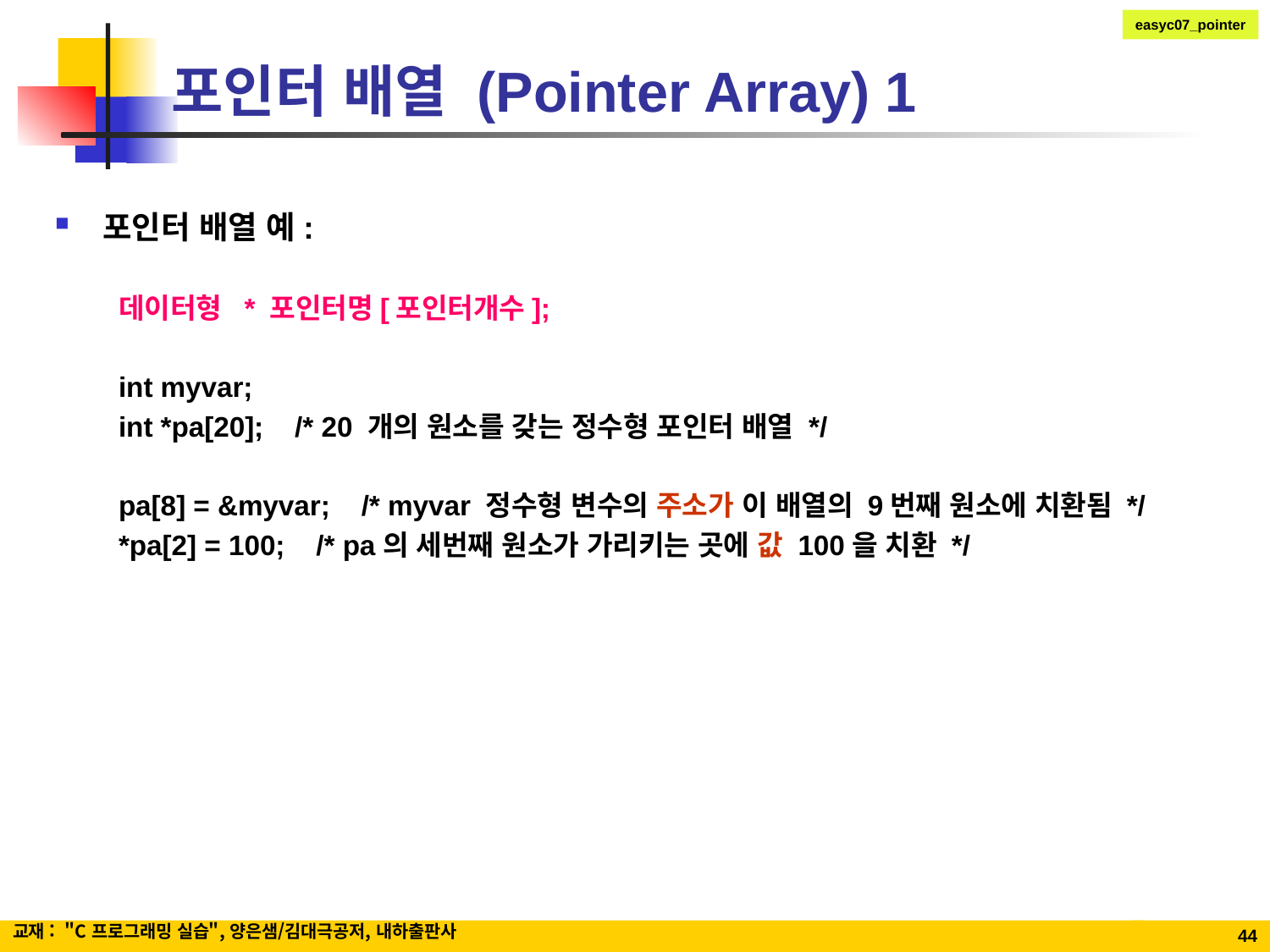

# 포인터 배열 (Pointer Array) 1
포인터 배열 예:

데이터형  * 포인터명[포인터개수];

int myvar;
int *pa[20];    /* 20 개의 원소를 갖는 정수형 포인터 배열 */

pa[8] = &myvar;    /* myvar 정수형 변수의 주소가 이 배열의 9번째 원소에 치환됨 */
*pa[2] = 100;    /* pa의 세번째 원소가 가리키는 곳에 값 100을 치환 */

교재 :  "C 프로그래밍 실습", 양은샘/김대극공저, 내하출판사
44